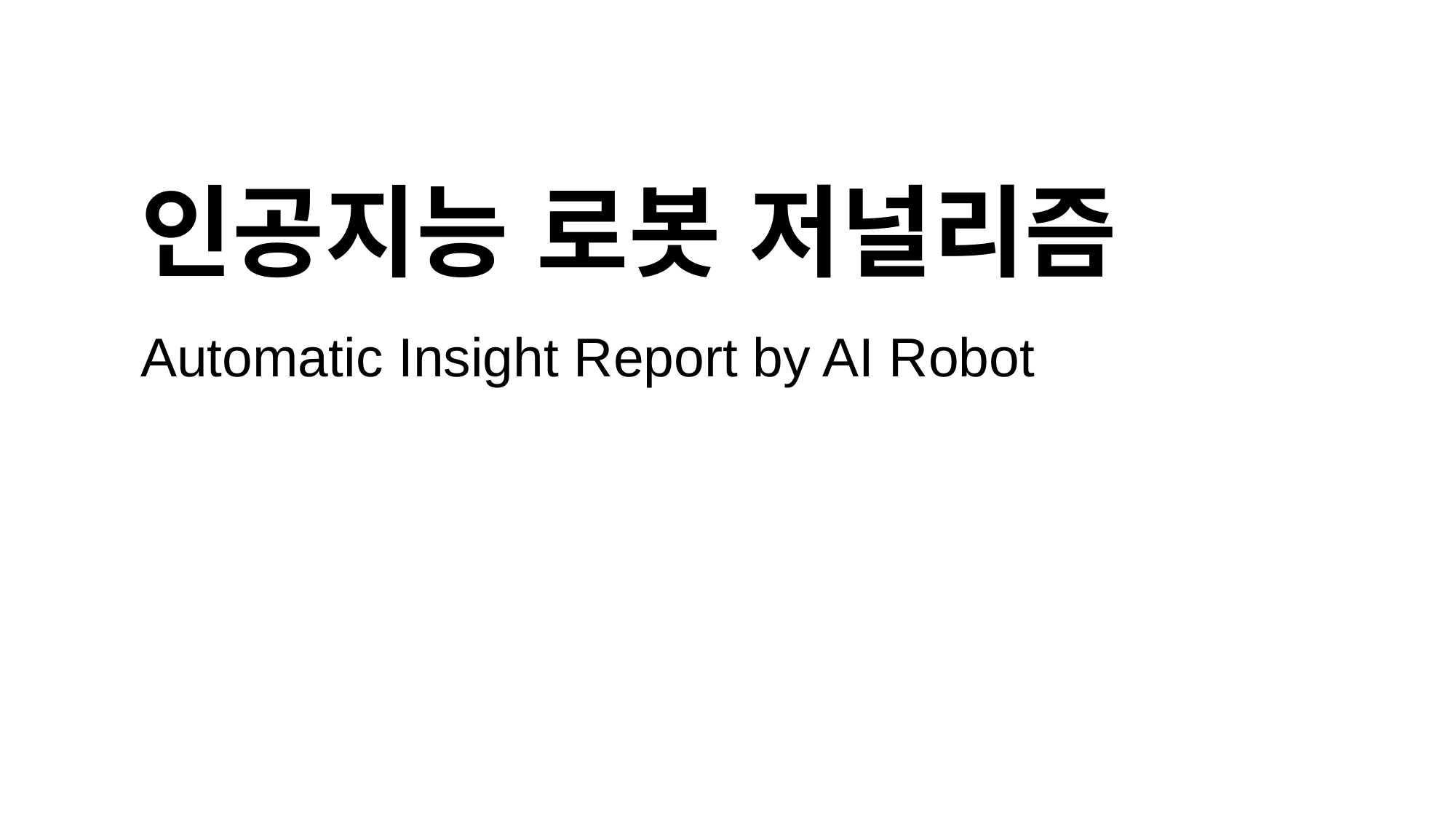

인공지능 로봇 저널리즘
Automatic Insight Report by AI Robot